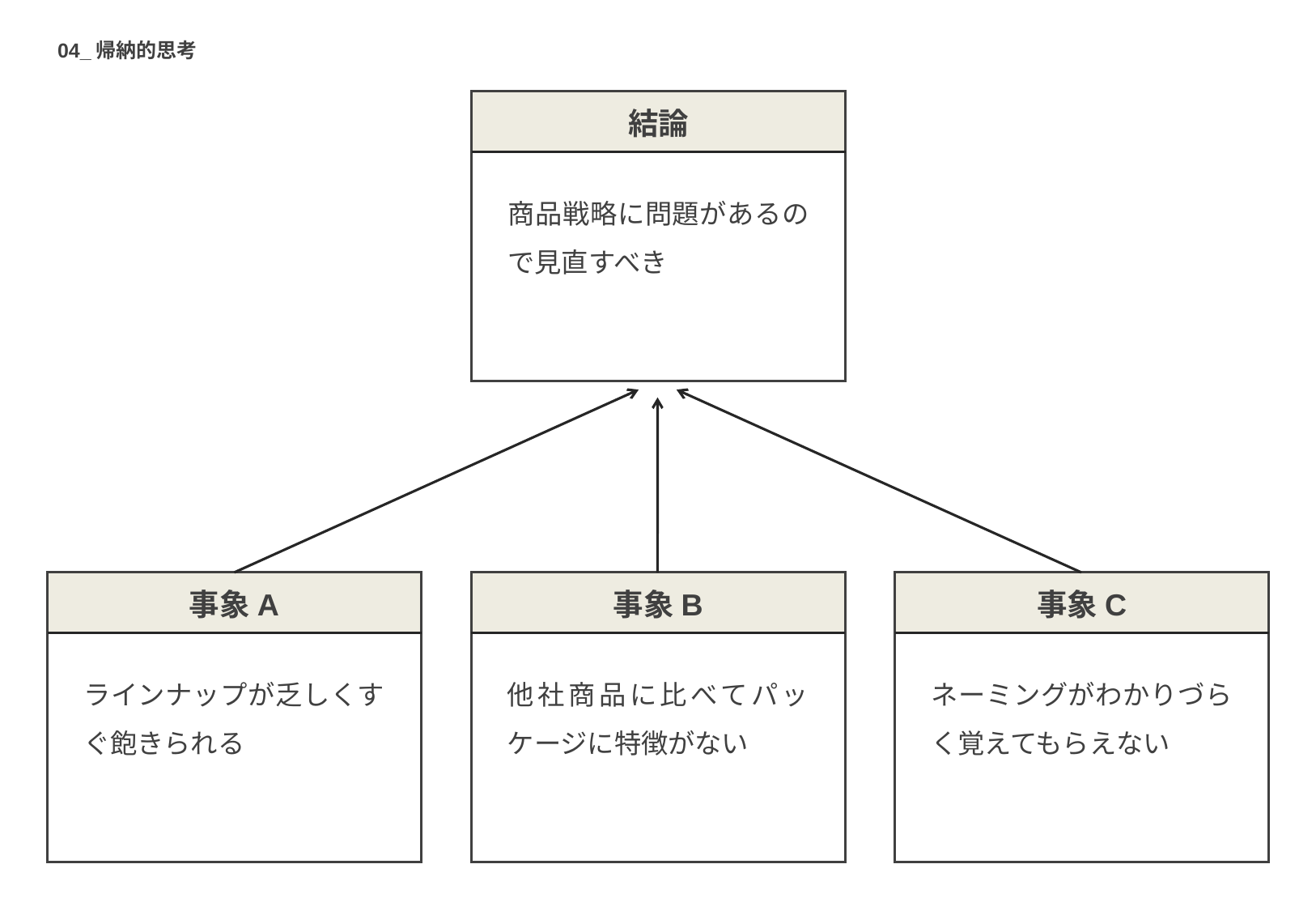

04_帰納的思考

結論
商品戦略に問題があるので見直すべき

事象A
ラインナップが乏しくすぐ飽きられる

事象B
他社商品に比べてパッケージに特徴がない

事象C
ネーミングがわかりづらく覚えてもらえない